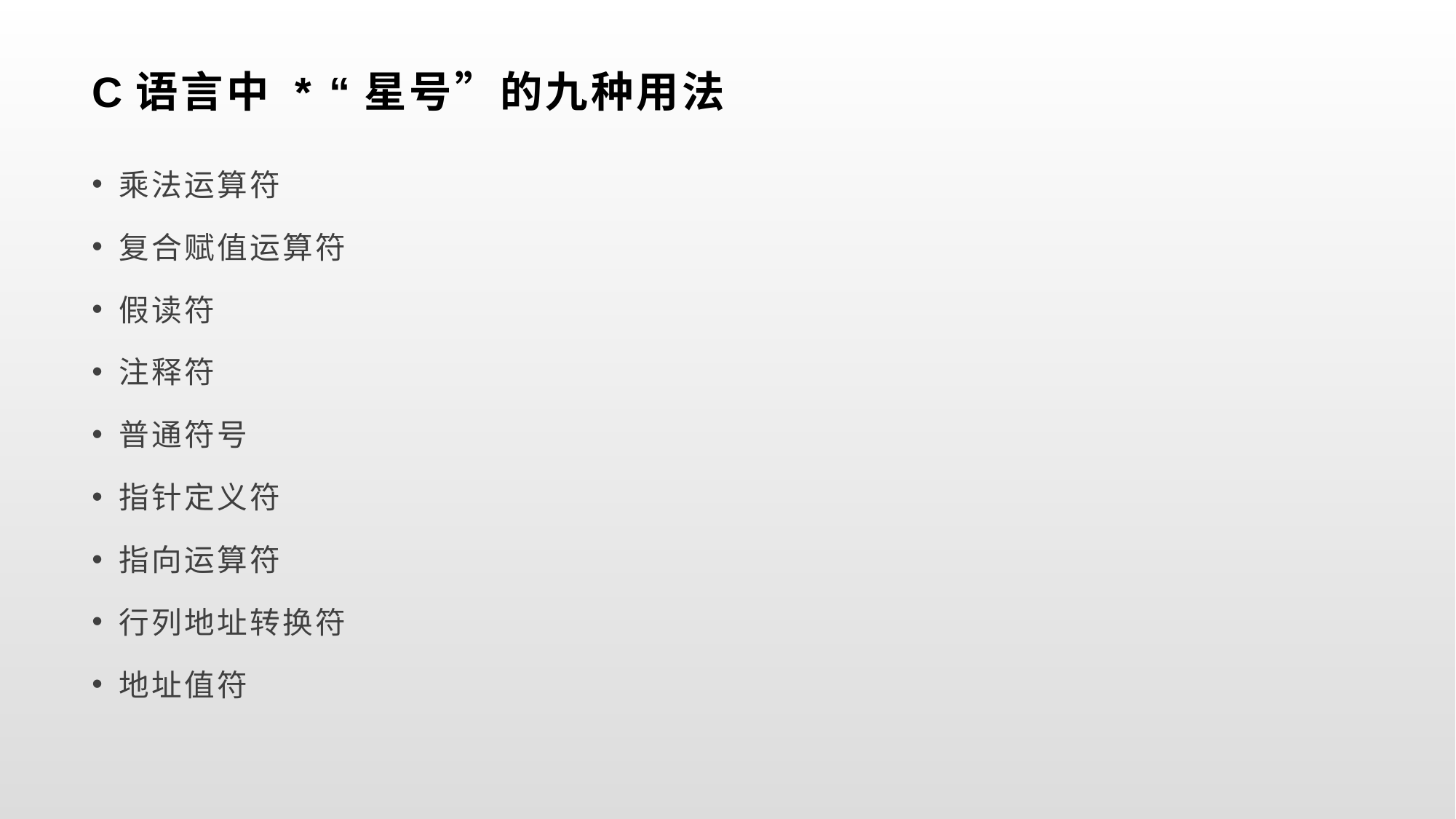

# C语言中 * “星号”的九种用法
乘法运算符
复合赋值运算符
假读符
注释符
普通符号
指针定义符
指向运算符
行列地址转换符
地址值符